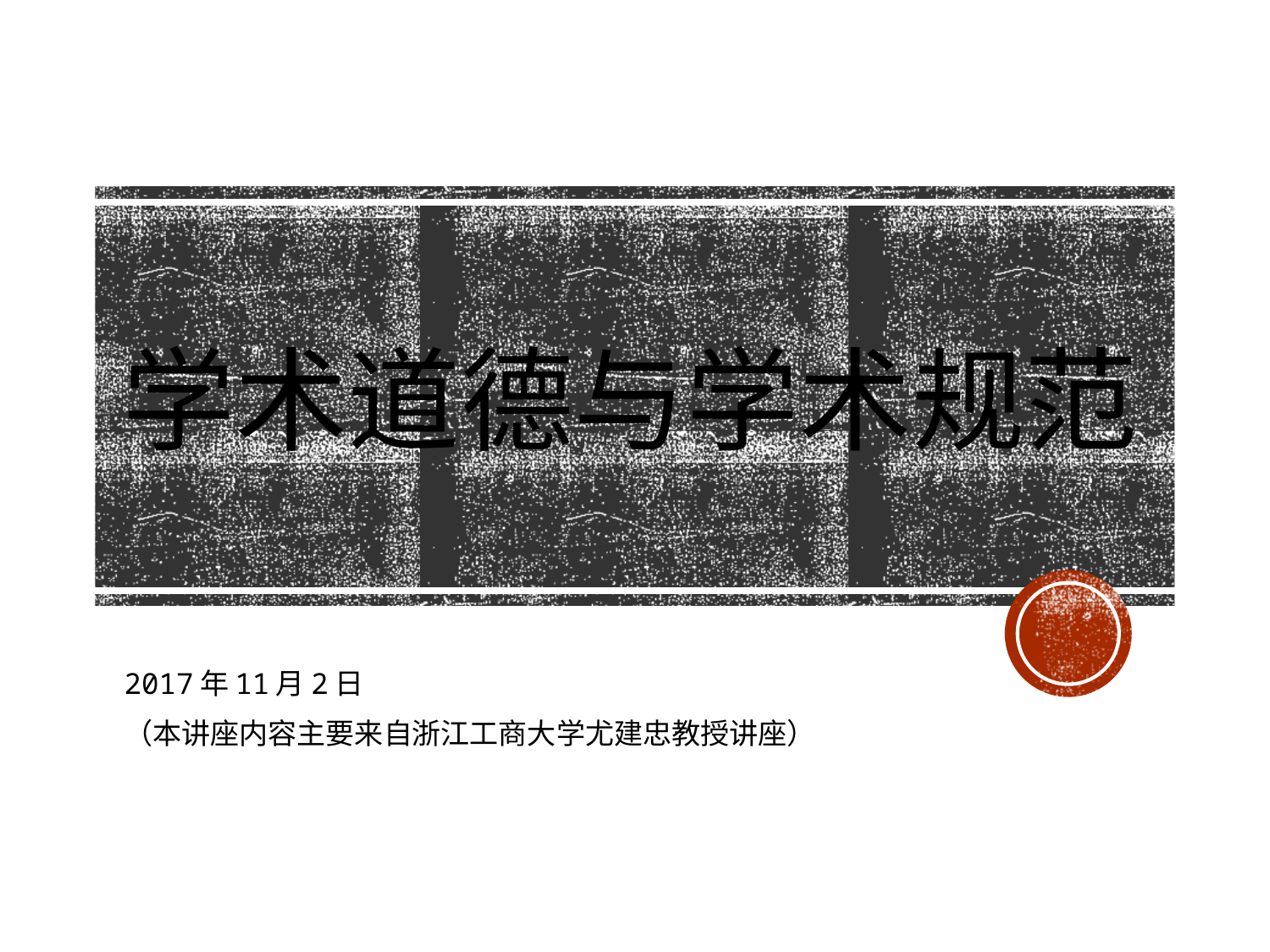

# 学术道德与学术规范

2017年11月2日
（本讲座内容主要来自浙江工商大学尤建忠教授讲座）